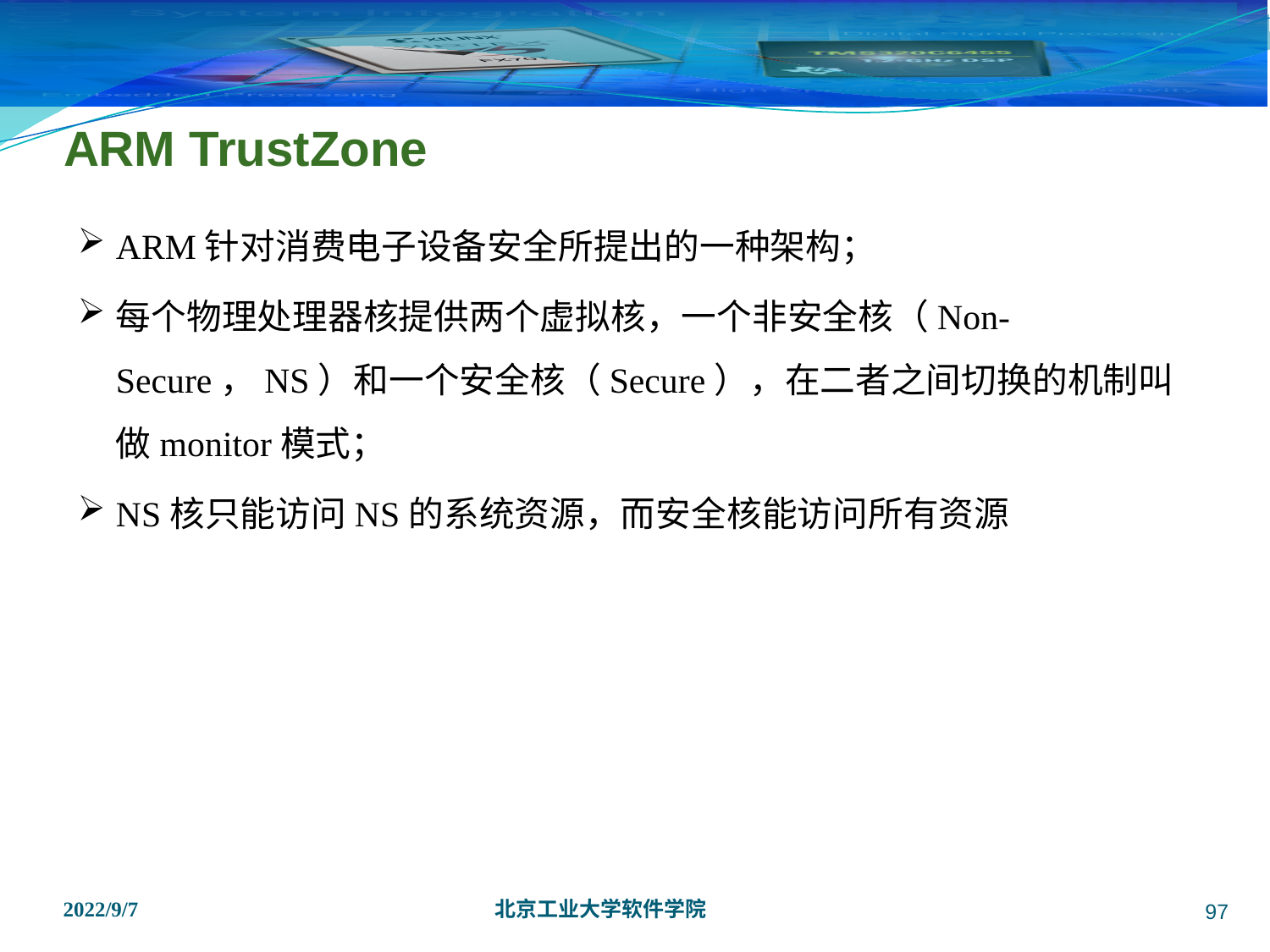

# ARM TrustZone
ARM针对消费电子设备安全所提出的一种架构；
每个物理处理器核提供两个虚拟核，一个非安全核（Non-Secure，NS）和一个安全核（Secure），在二者之间切换的机制叫做monitor模式；
NS核只能访问NS的系统资源，而安全核能访问所有资源